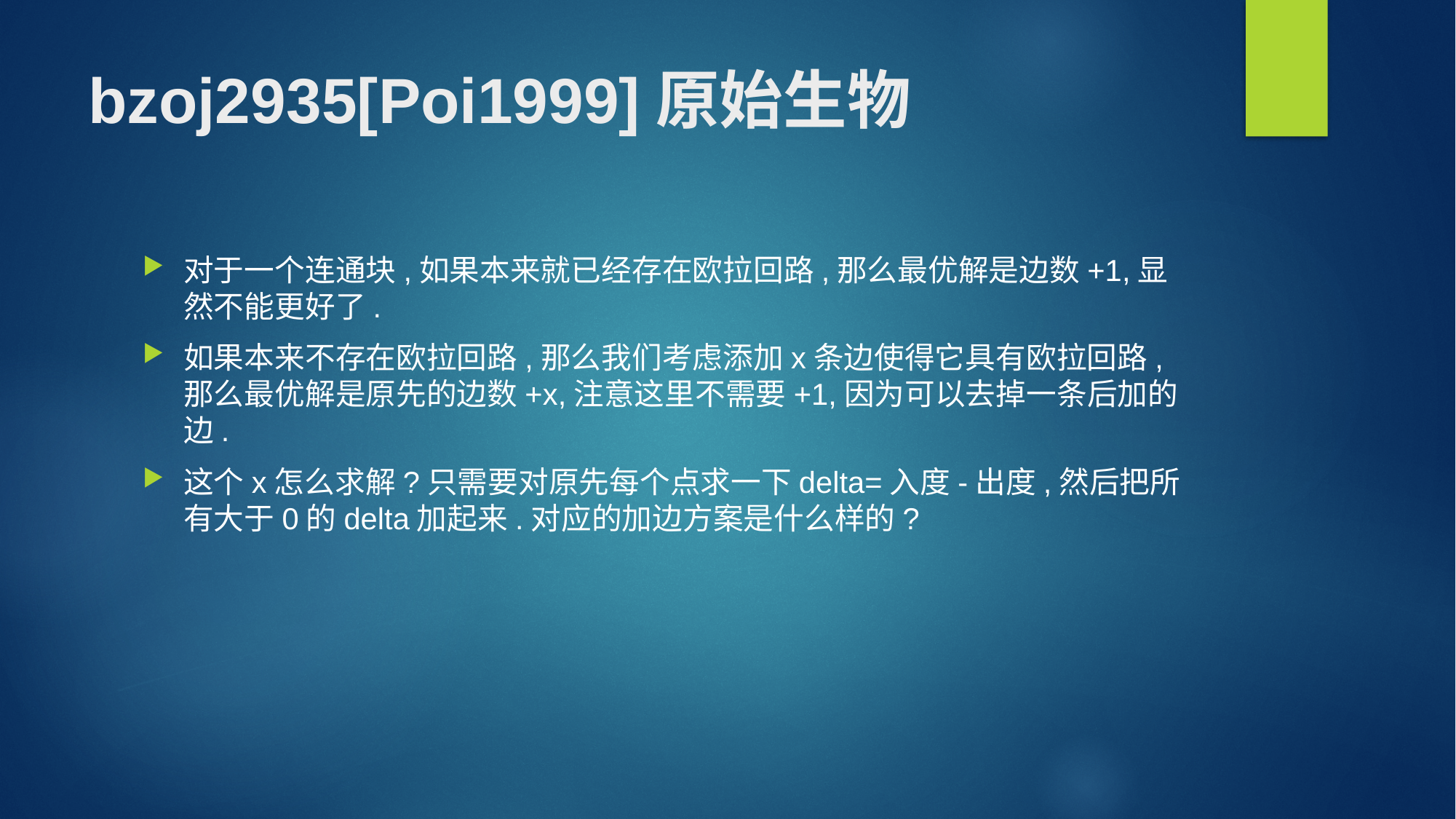

# bzoj2935[Poi1999]原始生物
对于一个连通块,如果本来就已经存在欧拉回路,那么最优解是边数+1,显然不能更好了.
如果本来不存在欧拉回路,那么我们考虑添加x条边使得它具有欧拉回路,那么最优解是原先的边数+x,注意这里不需要+1,因为可以去掉一条后加的边.
这个x怎么求解?只需要对原先每个点求一下delta=入度-出度,然后把所有大于0的delta加起来.对应的加边方案是什么样的?